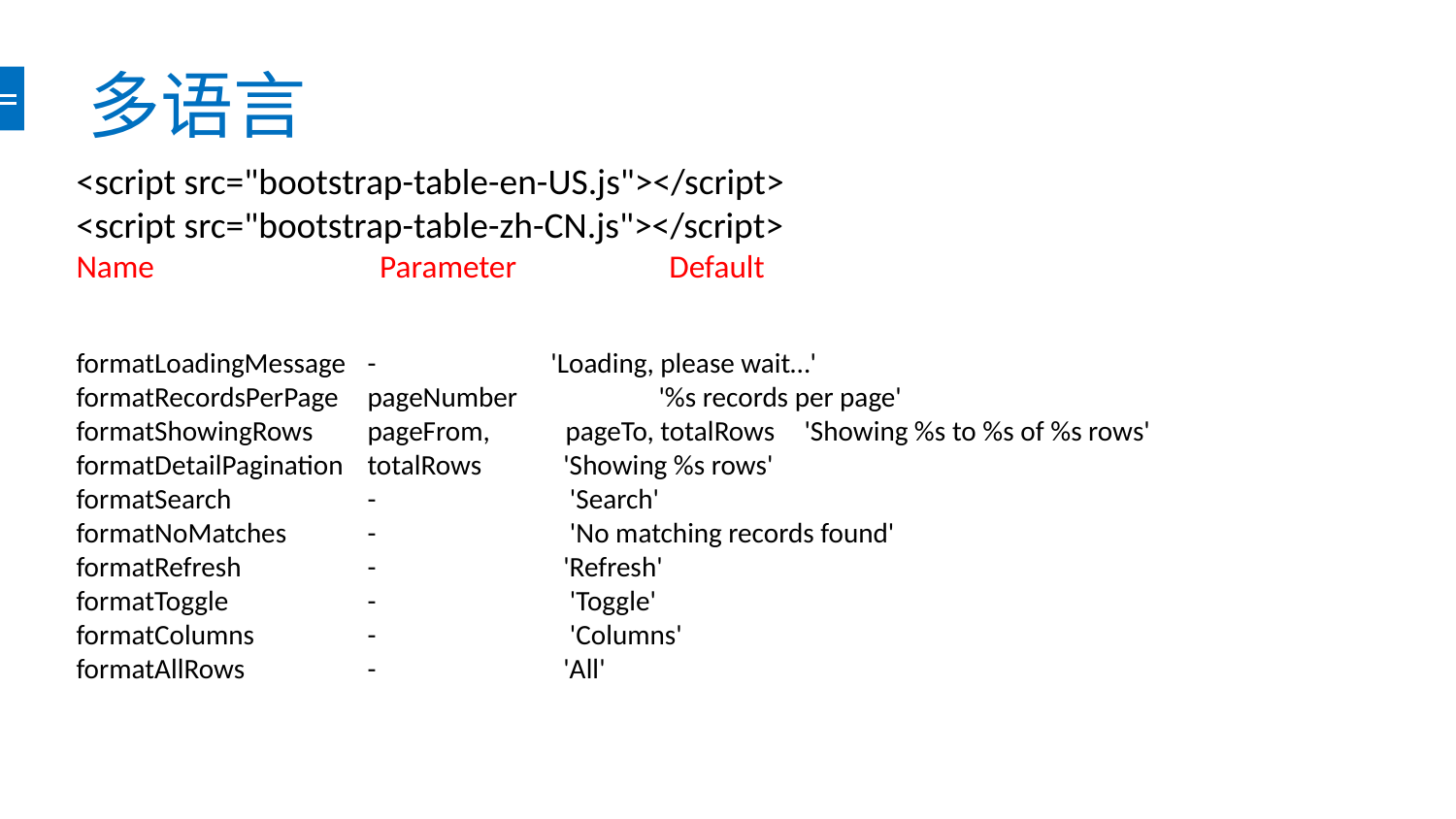

# 多语言
<script src="bootstrap-table-en-US.js"></script>
<script src="bootstrap-table-zh-CN.js"></script>
Name                               Parameter                     Default

formatLoadingMessage	-	      'Loading, please wait…'
formatRecordsPerPage	pageNumber	'%s records per page'
formatShowingRows	pageFrom,            pageTo, totalRows	'Showing %s to %s of %s rows'
formatDetailPagination	totalRows	        'Showing %s rows'
formatSearch	-	         'Search'
formatNoMatches	-	         'No matching records found'
formatRefresh	-	        'Refresh'
formatToggle	-	         'Toggle'
formatColumns	-	         'Columns'
formatAllRows	-	        'All'